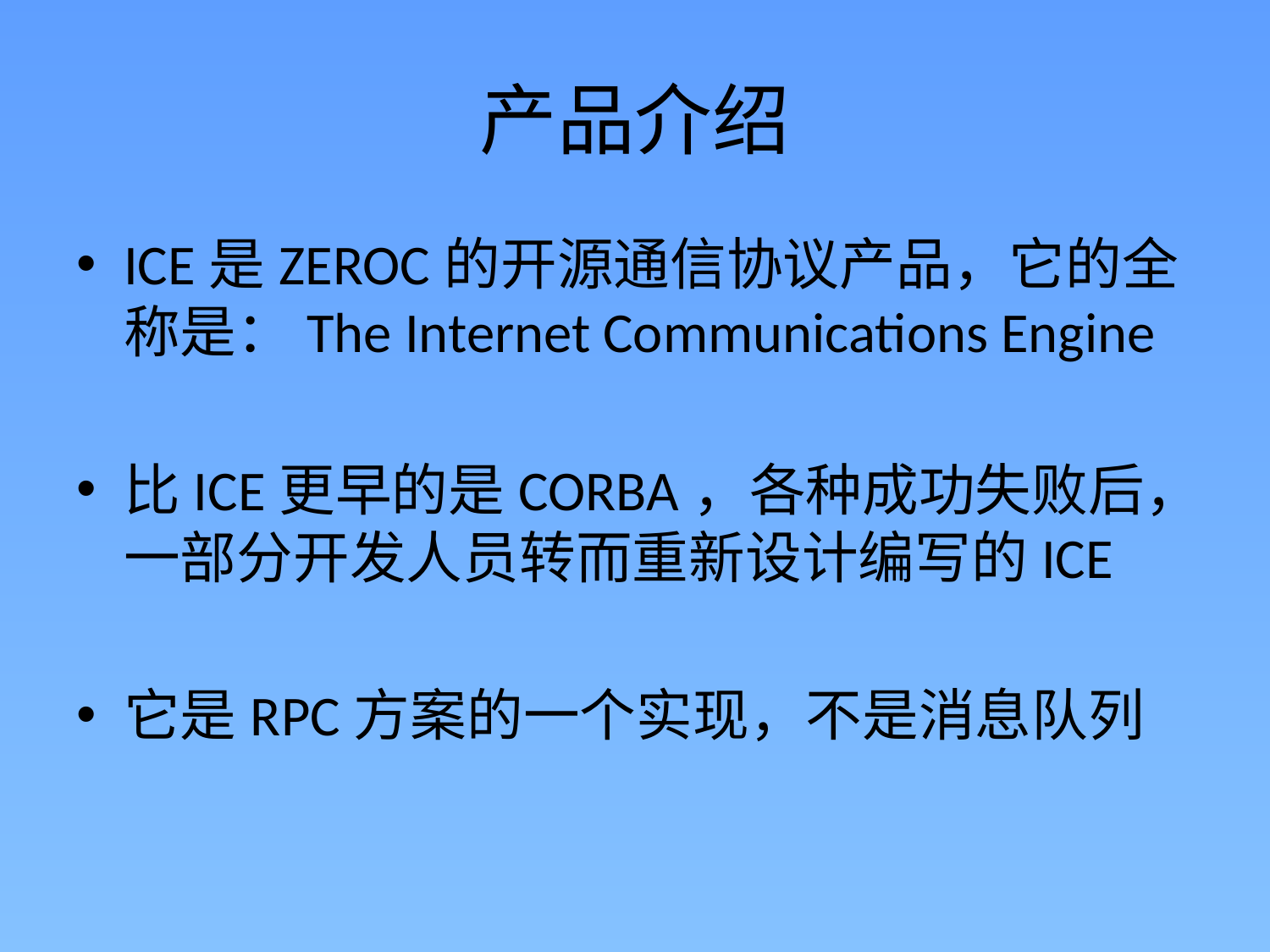

# 产品介绍
ICE是ZEROC的开源通信协议产品，它的全称是：The Internet Communications Engine

比ICE更早的是CORBA，各种成功失败后，一部分开发人员转而重新设计编写的ICE

它是RPC方案的一个实现，不是消息队列